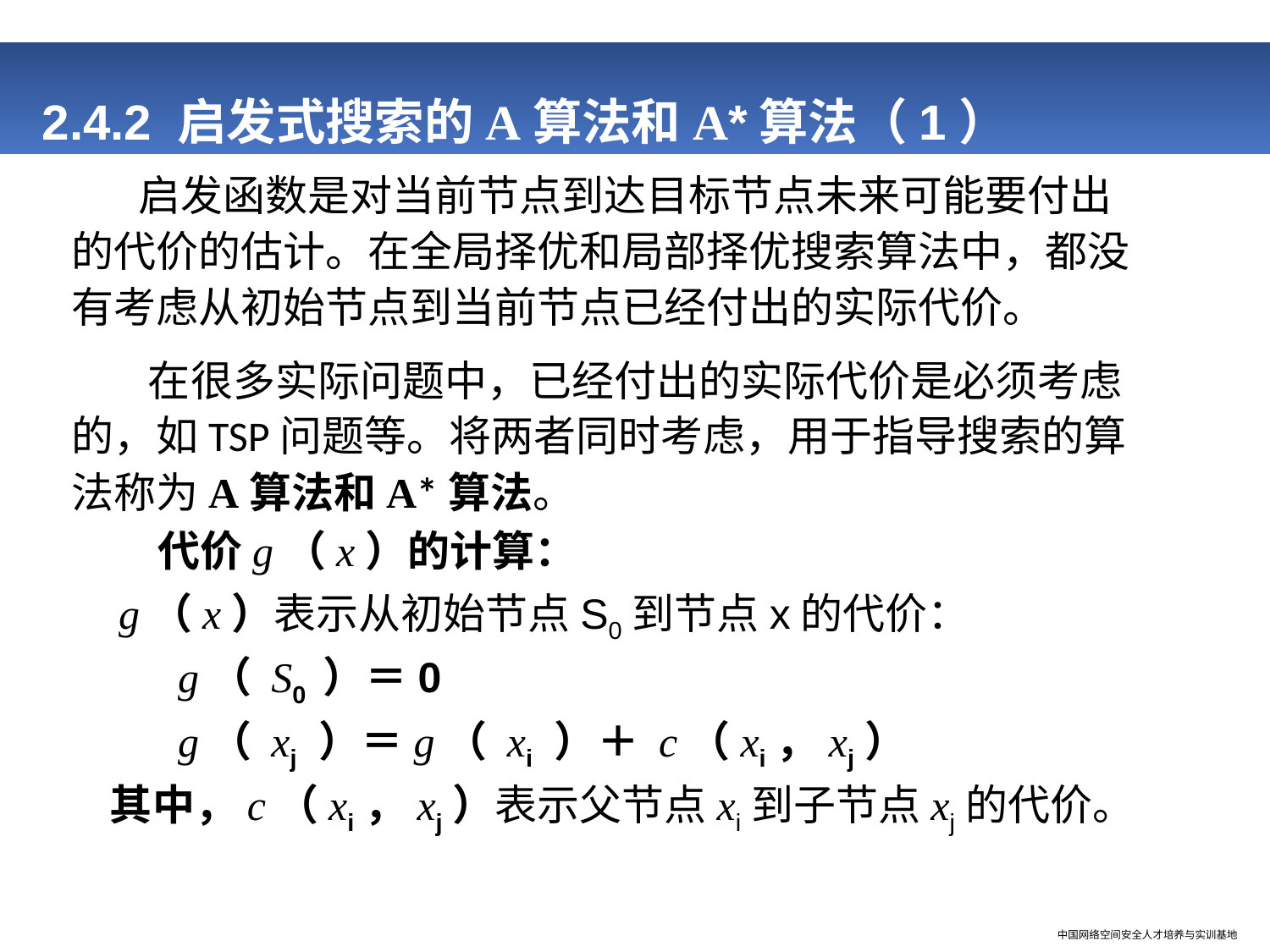

# 2.4.2 启发式搜索的A算法和A*算法（1）
      启发函数是对当前节点到达目标节点未来可能要付出的代价的估计。在全局择优和局部择优搜索算法中，都没有考虑从初始节点到当前节点已经付出的实际代价。
       在很多实际问题中，已经付出的实际代价是必须考虑的，如TSP问题等。将两者同时考虑，用于指导搜索的算法称为A算法和A*算法。
        代价g（x）的计算：
    g（x）表示从初始节点S0到节点x的代价：
         g（ S0 ）＝0
         g（ xj ）＝g（ xi ）＋ c（xi，xj）
   其中，c（xi，xj）表示父节点xi到子节点xj的代价。